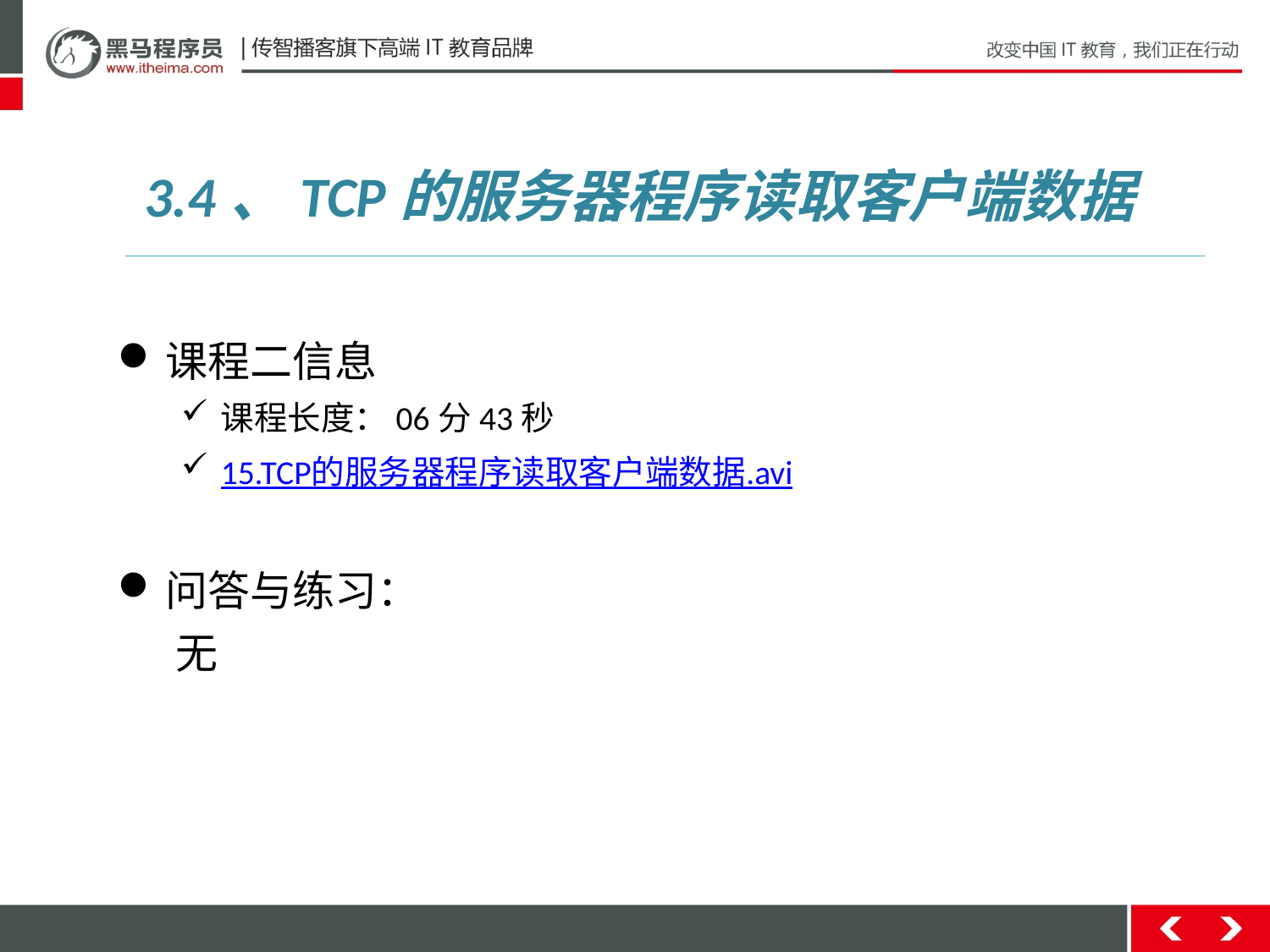

3.4、TCP的服务器程序读取客户端数据

课程二信息
课程长度：06分43秒
15.TCP的服务器程序读取客户端数据.avi

问答与练习：
     无